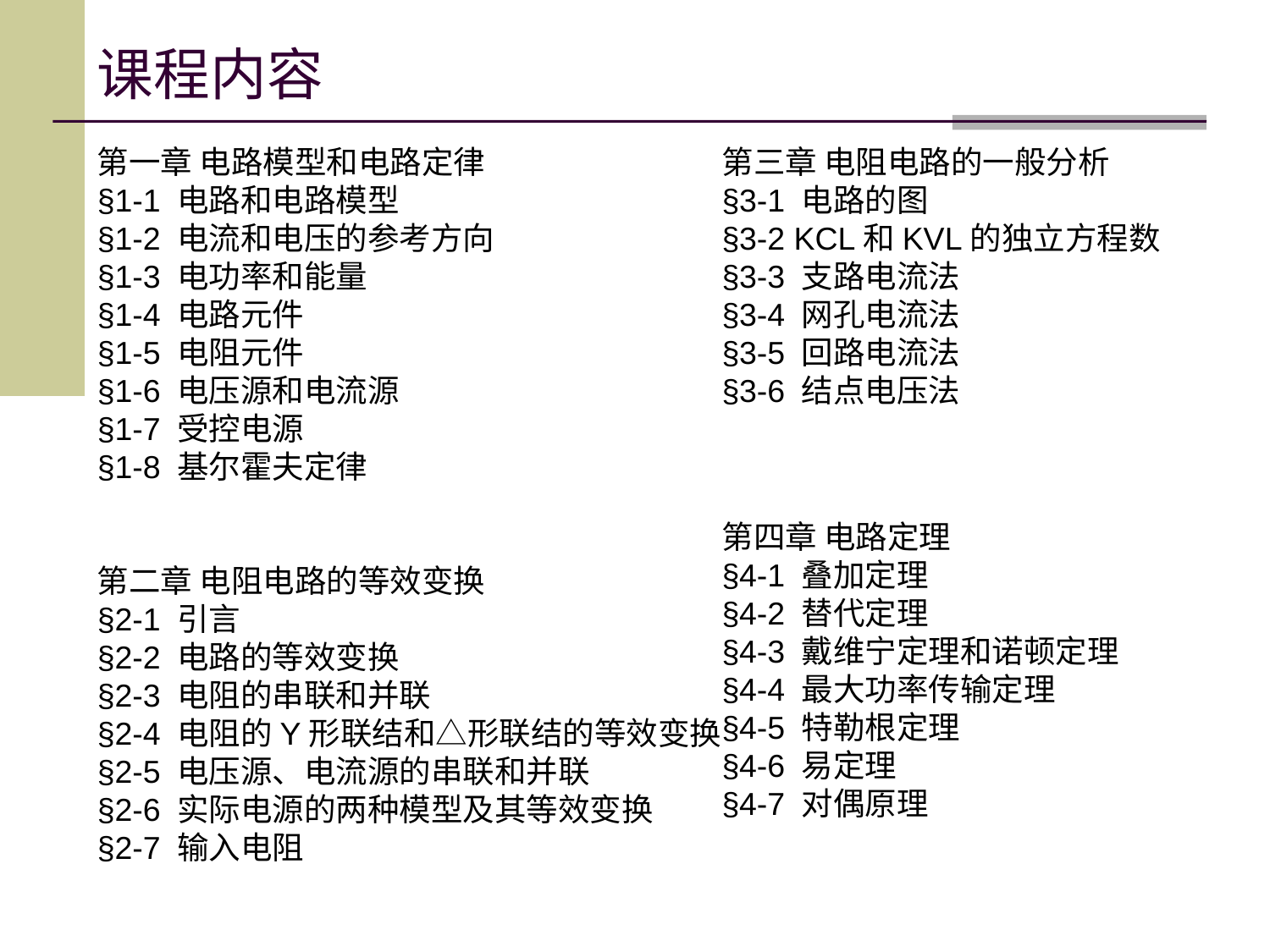

# 课程内容
第一章 电路模型和电路定律
§1-1 电路和电路模型
§1-2 电流和电压的参考方向
§1-3 电功率和能量
§1-4 电路元件
§1-5 电阻元件
§1-6 电压源和电流源
§1-7 受控电源
§1-8 基尔霍夫定律
第二章 电阻电路的等效变换
§2-1 引言
§2-2 电路的等效变换
§2-3 电阻的串联和并联
§2-4 电阻的Y形联结和△形联结的等效变换
§2-5 电压源、电流源的串联和并联
§2-6 实际电源的两种模型及其等效变换
§2-7 输入电阻
第三章 电阻电路的一般分析
§3-1 电路的图
§3-2 KCL和KVL的独立方程数
§3-3 支路电流法
§3-4 网孔电流法
§3-5 回路电流法
§3-6 结点电压法
第四章 电路定理
§4-1 叠加定理
§4-2 替代定理
§4-3 戴维宁定理和诺顿定理
§4-4 最大功率传输定理
§4-5 特勒根定理
§4-6 易定理
§4-7 对偶原理